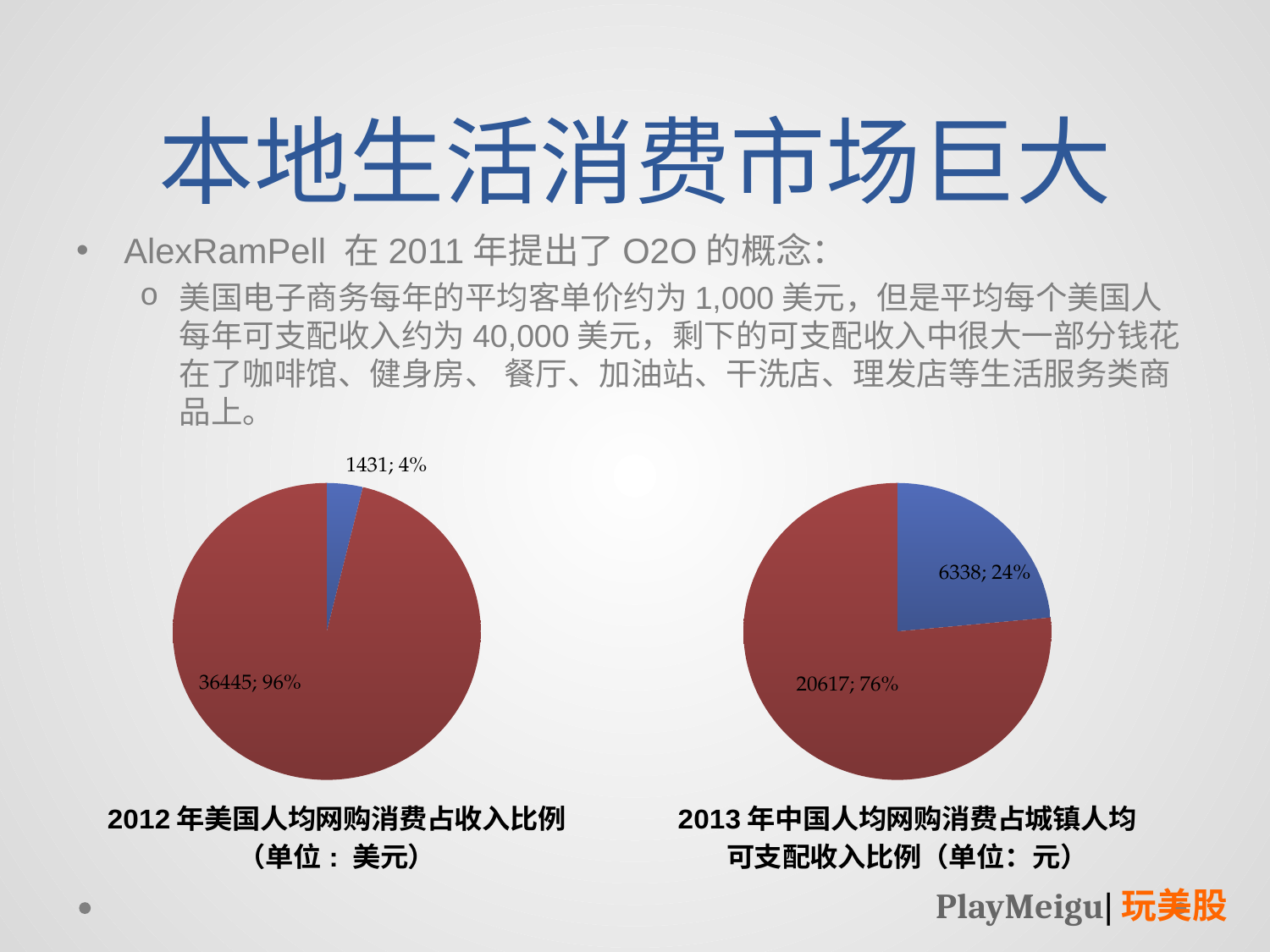

# 本地生活消费市场巨大
AlexRamPell 在2011年提出了O2O的概念：
美国电子商务每年的平均客单价约为1,000美元，但是平均每个美国人每年可支配收入约为40,000美元，剩下的可支配收入中很大一部分钱花在了咖啡馆、健身房、 餐厅、加油站、干洗店、理发店等生活服务类商品上。

### Chart: 2012年美国人均网购消费占收入比例（单位: 美元）

| Category | 销售 |
|---|---|
| 人均网购消费 | 1431.0 |
| 剩余可支配收入 | 36445.0 |

### Chart: 2013年中国人均网购消费占城镇人均可支配收入比例（单位：元）

| Category | 销售 |
|---|---|
| 人均网购消费 | 6338.0 |
| 剩余可支配收入 | 20617.0 |
PlayMeigu|玩美股